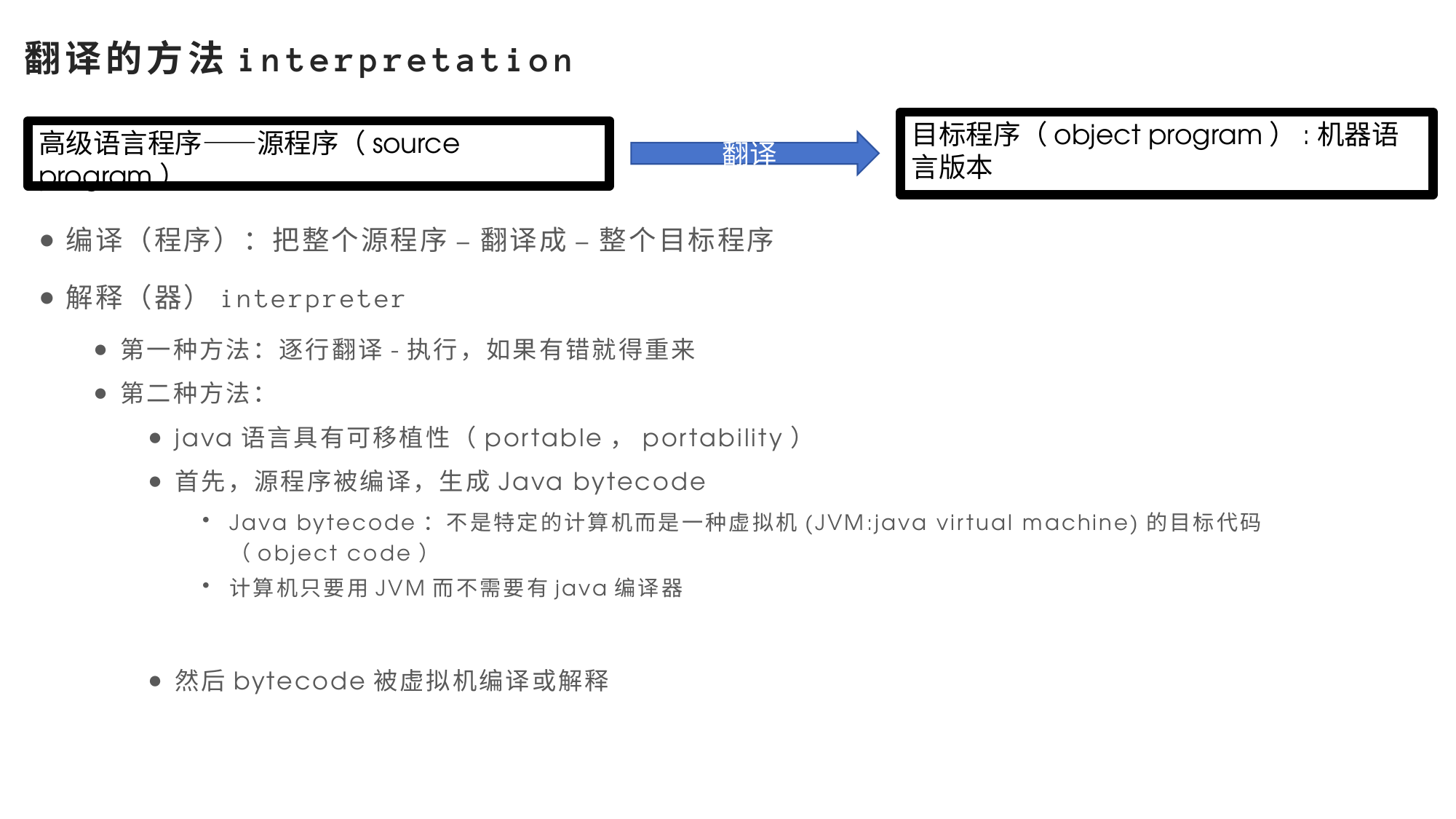

# 翻译的方法interpretation
目标程序（object program）:机器语言版本

高级语言程序——源程序（source program）

翻译
编译（程序）：把整个源程序-翻译成-整个目标程序
解释（器）interpreter
第一种方法：逐行翻译-执行，如果有错就得重来
第二种方法：
java语言具有可移植性（portable，portability）
首先，源程序被编译，生成Java bytecode
Java bytecode：不是特定的计算机而是一种虚拟机(JVM:java virtual machine)的目标代码（object code）
计算机只要用JVM而不需要有java编译器

然后bytecode被虚拟机编译或解释